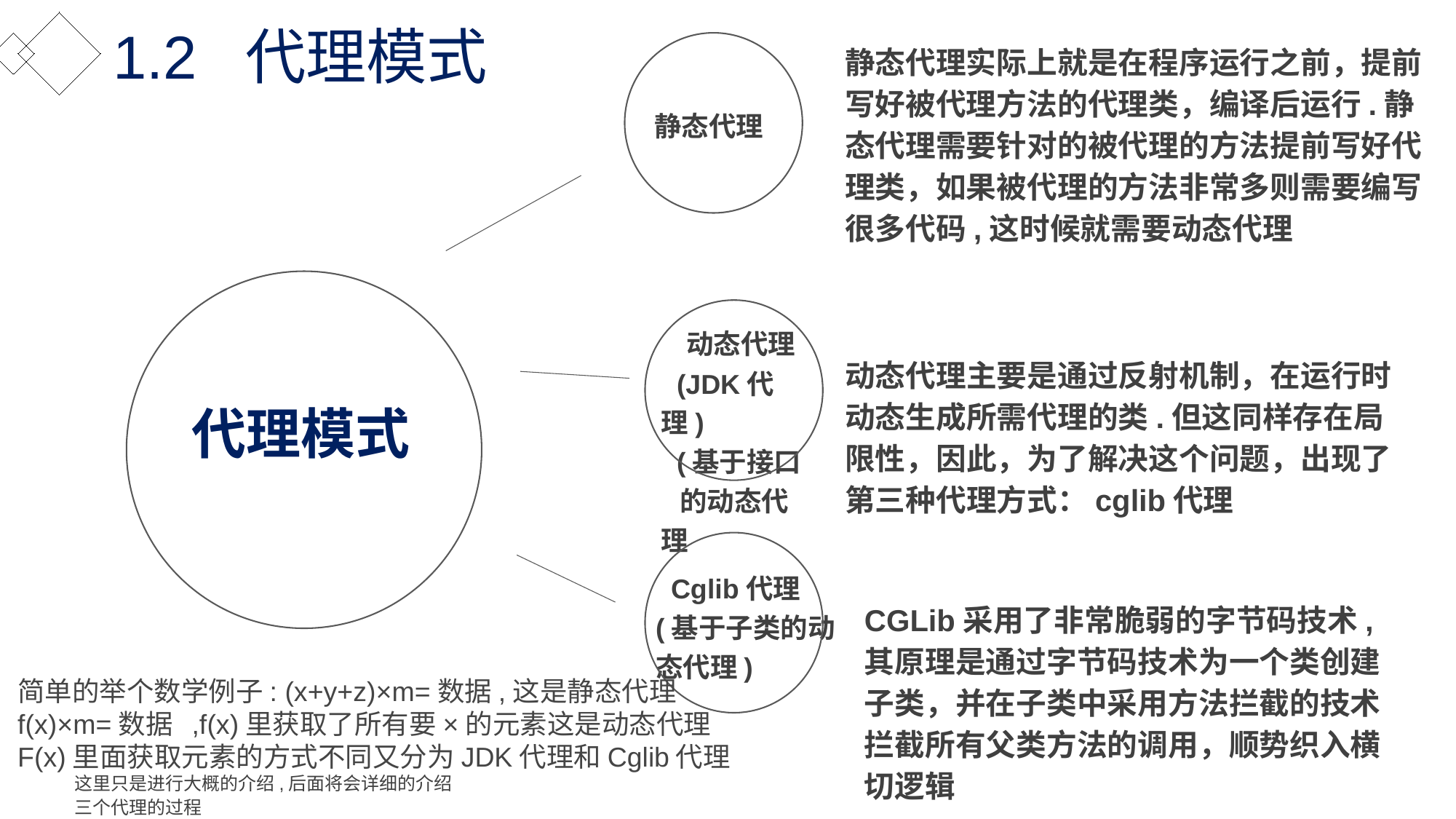

1.2  代理模式

静态代理实际上就是在程序运行之前，提前写好被代理方法的代理类，编译后运行.静态代理需要针对的被代理的方法提前写好代理类，如果被代理的方法非常多则需要编写很多代码,这时候就需要动态代理

  静态代理

   动态代理
  (JDK代理)
  (基于接口    的动态代理

动态代理主要是通过反射机制，在运行时动态生成所需代理的类.但这同样存在局限性，因此，为了解决这个问题，出现了第三种代理方式：cglib代理

  Cglib代理
(基于子类的动态代理)

CGLib采用了非常脆弱的字节码技术,其原理是通过字节码技术为一个类创建子类，并在子类中采用方法拦截的技术拦截所有父类方法的调用，顺势织入横切逻辑
                   代理模式
简单的举个数学例子: (x+y+z)×m=数据,这是静态代理
f(x)×m=数据  ,f(x)里获取了所有要×的元素这是动态代理
F(x)里面获取元素的方式不同又分为JDK代理和Cglib代理
这里只是进行大概的介绍,后面将会详细的介绍三个代理的过程